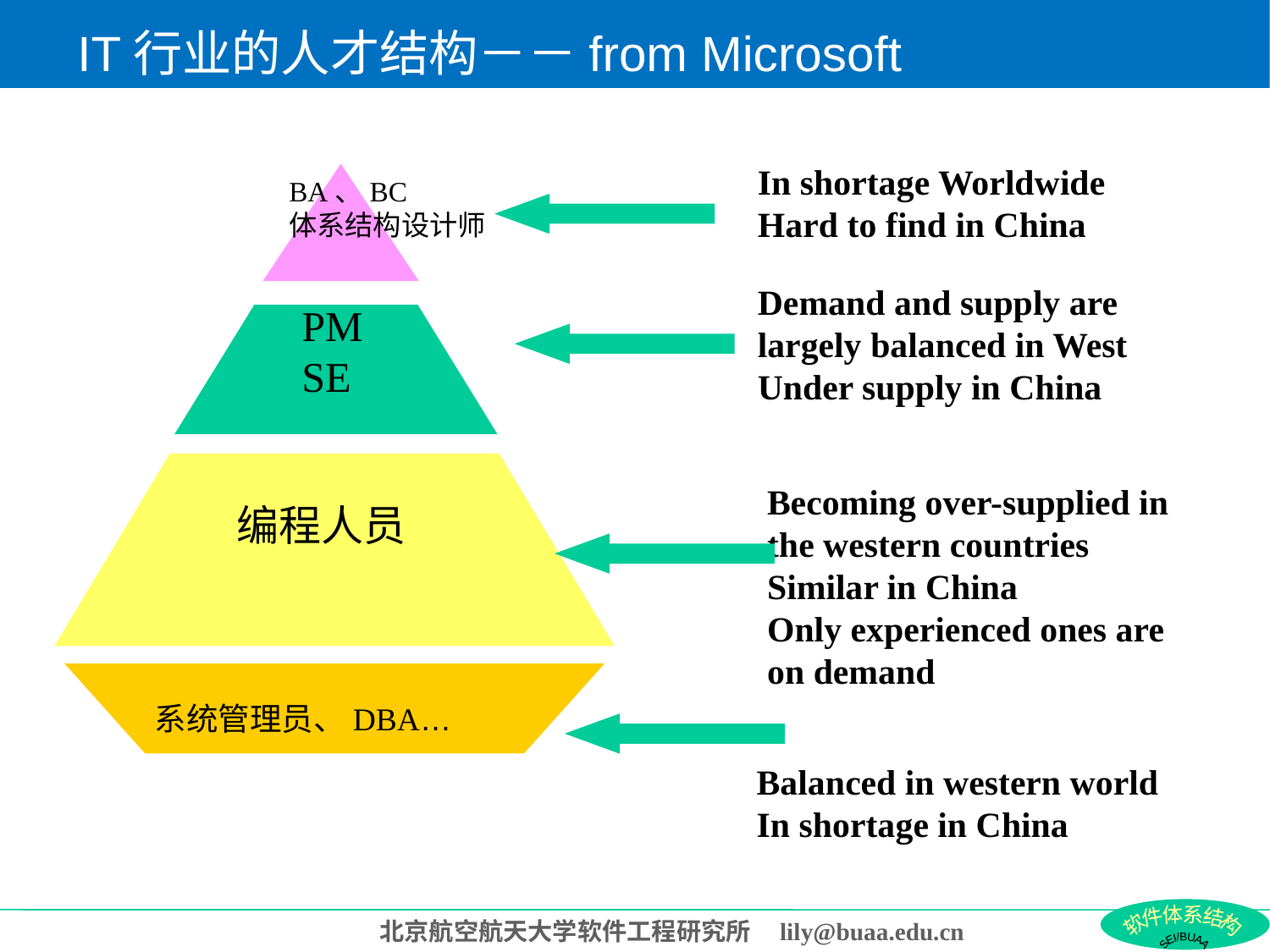

IT行业的人才结构－－from Microsoft
In shortage Worldwide
Hard to find in China

BA、BC
体系结构设计师

Demand and supply are
largely balanced in West
Under supply in China
PM
SE

Becoming over-supplied in
the western countries
Similar in China
Only experienced ones are
on demand
编程人员

系统管理员、DBA…

Balanced in western world
In shortage in China
北京航空航天大学软件工程研究所    lily@buaa.edu.cn